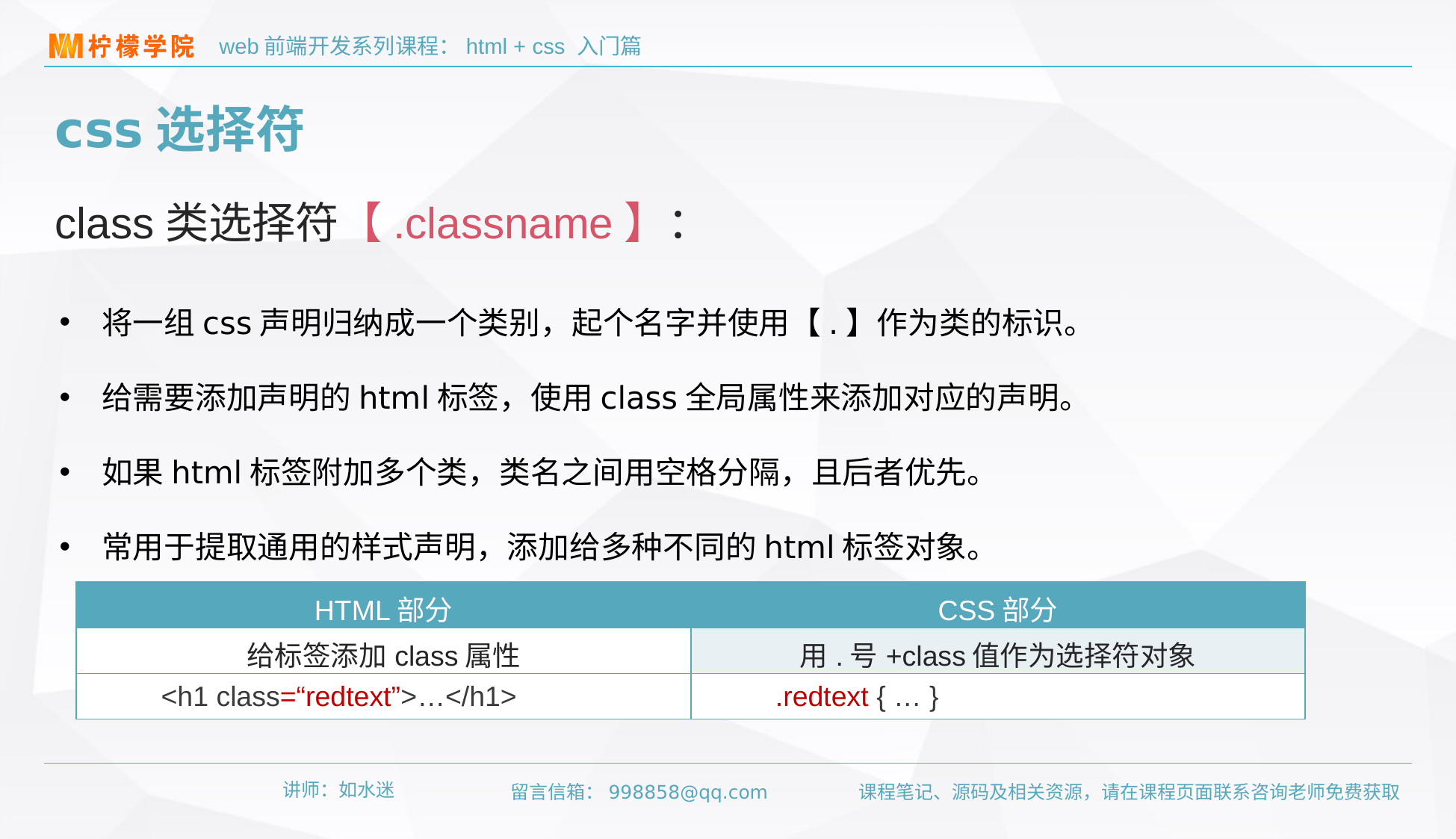

css选择符
class类选择符【.classname】：
将一组css声明归纳成一个类别，起个名字并使用【.】作为类的标识。
给需要添加声明的html标签，使用class全局属性来添加对应的声明。
如果html标签附加多个类，类名之间用空格分隔，且后者优先。
常用于提取通用的样式声明，添加给多种不同的html标签对象。
| HTML部分 | CSS部分 |
| --- | --- |
| 给标签添加class属性 | 用.号+class值作为选择符对象 |
| <h1 class=“redtext”>…</h1> | .redtext { … } |